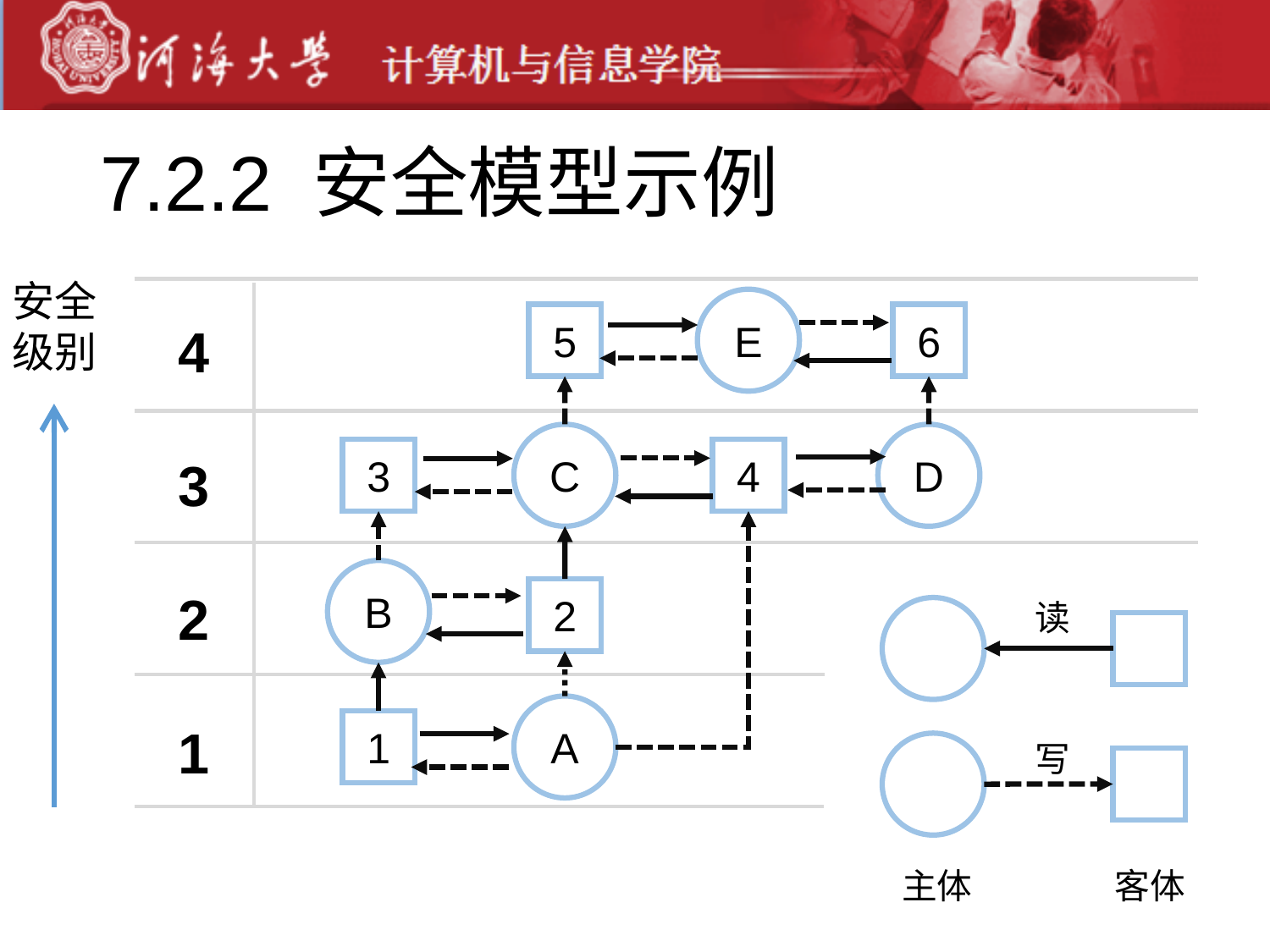

# 7.2.2 安全模型示例
安全级别
E
5
6
4
C
D
3
4
3
B
2
2
读

A
1
1
写

主体
客体